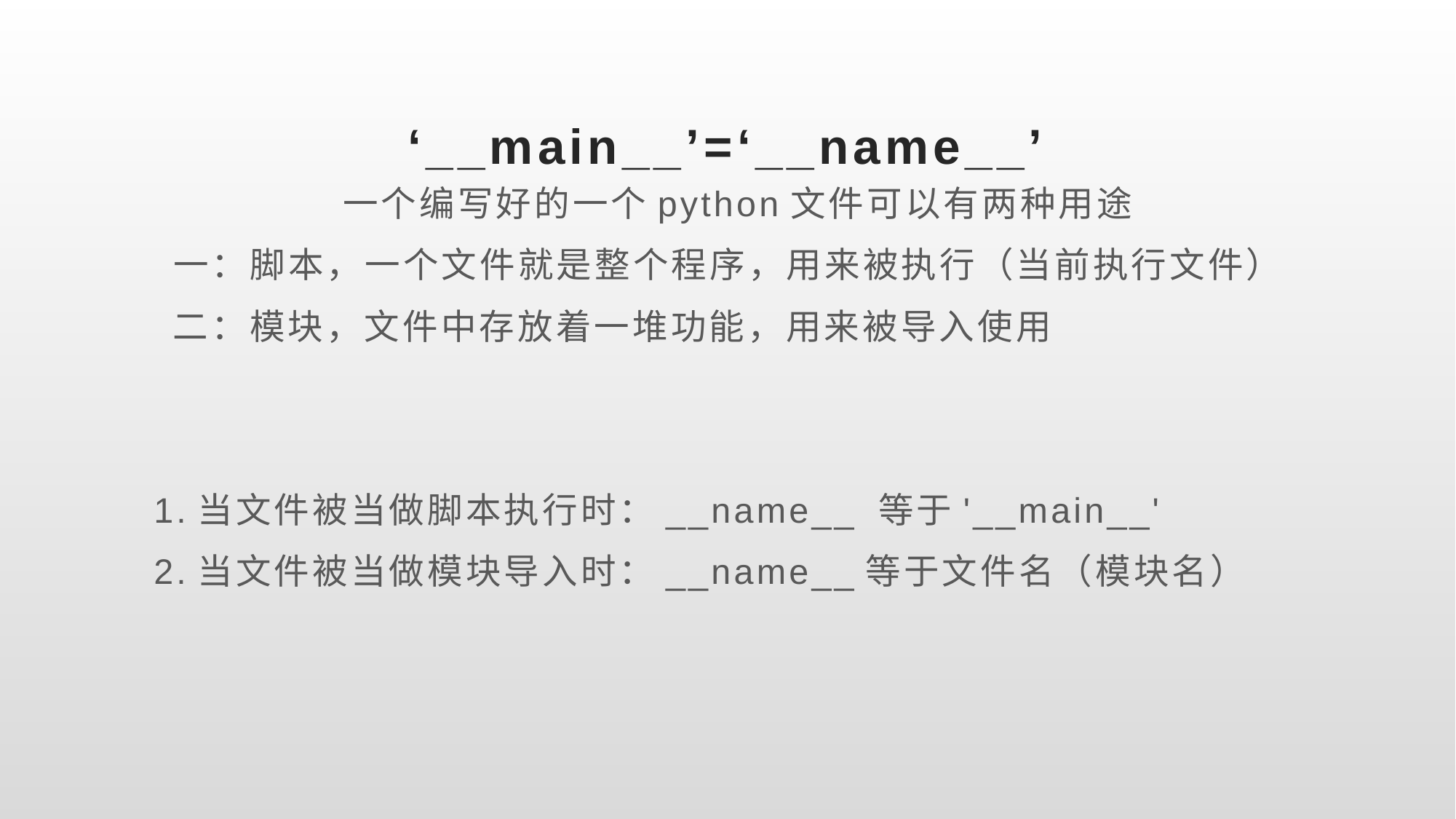

# ‘__main__’=‘__name__’
 一个编写好的一个python文件可以有两种用途
一：脚本，一个文件就是整个程序，用来被执行（当前执行文件）
 二：模块，文件中存放着一堆功能，用来被导入使用

1.当文件被当做脚本执行时：__name__ 等于'__main__'
2.当文件被当做模块导入时：__name__等于文件名（模块名）